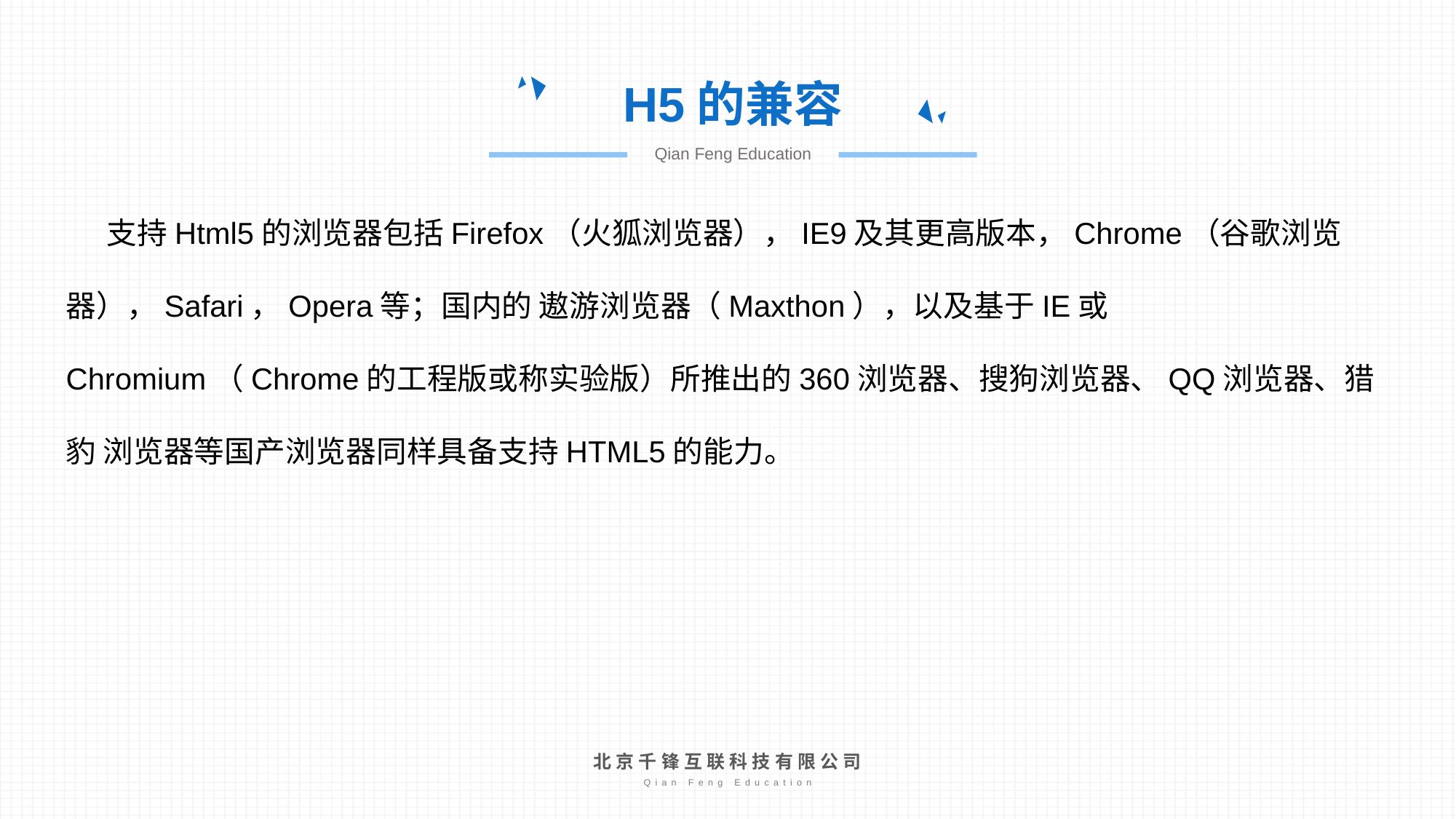

H5的兼容

Qian Feng Education

     支持Html5的浏览器包括Firefox（火狐浏览器），IE9及其更高版本，Chrome（谷歌浏览器），Safari，Opera等；国内的 遨游浏览器（Maxthon），以及基于IE或Chromium（Chrome的工程版或称实验版）所推出的360浏览器、搜狗浏览器、QQ浏览器、猎豹 浏览器等国产浏览器同样具备支持HTML5的能力。
北京千锋互联科技有限公司
Qian Feng Education